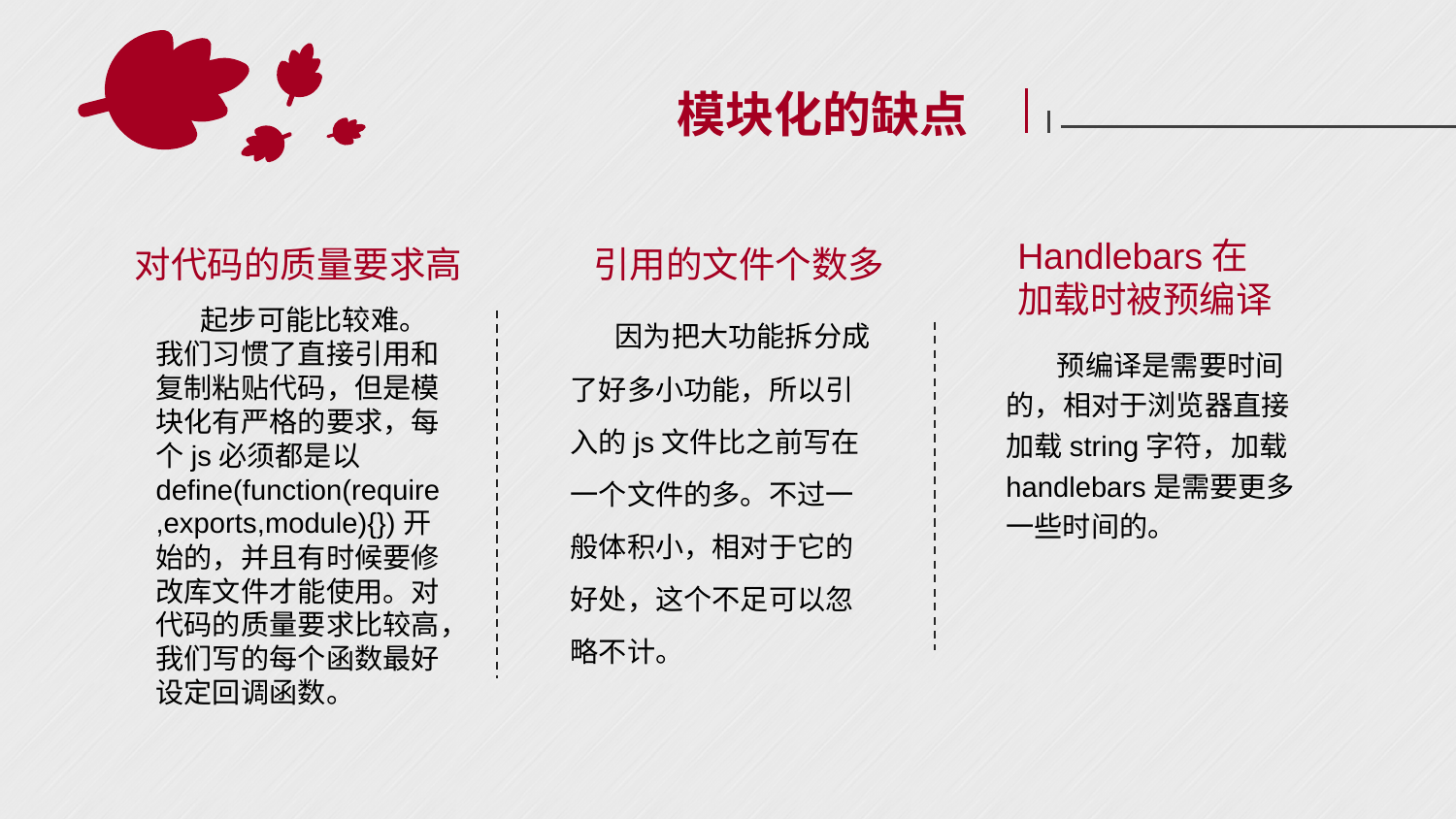

模块化的缺点

Handlebars在加载时被预编译
对代码的质量要求高
引用的文件个数多
      因为把大功能拆分成了好多小功能，所以引入的js文件比之前写在一个文件的多。不过一般体积小，相对于它的好处，这个不足可以忽略不计。
      起步可能比较难。我们习惯了直接引用和复制粘贴代码，但是模块化有严格的要求，每个js必须都是以define(function(require,exports,module){})开始的，并且有时候要修改库文件才能使用。对代码的质量要求比较高，我们写的每个函数最好设定回调函数。
       预编译是需要时间的，相对于浏览器直接加载string字符，加载handlebars是需要更多一些时间的。